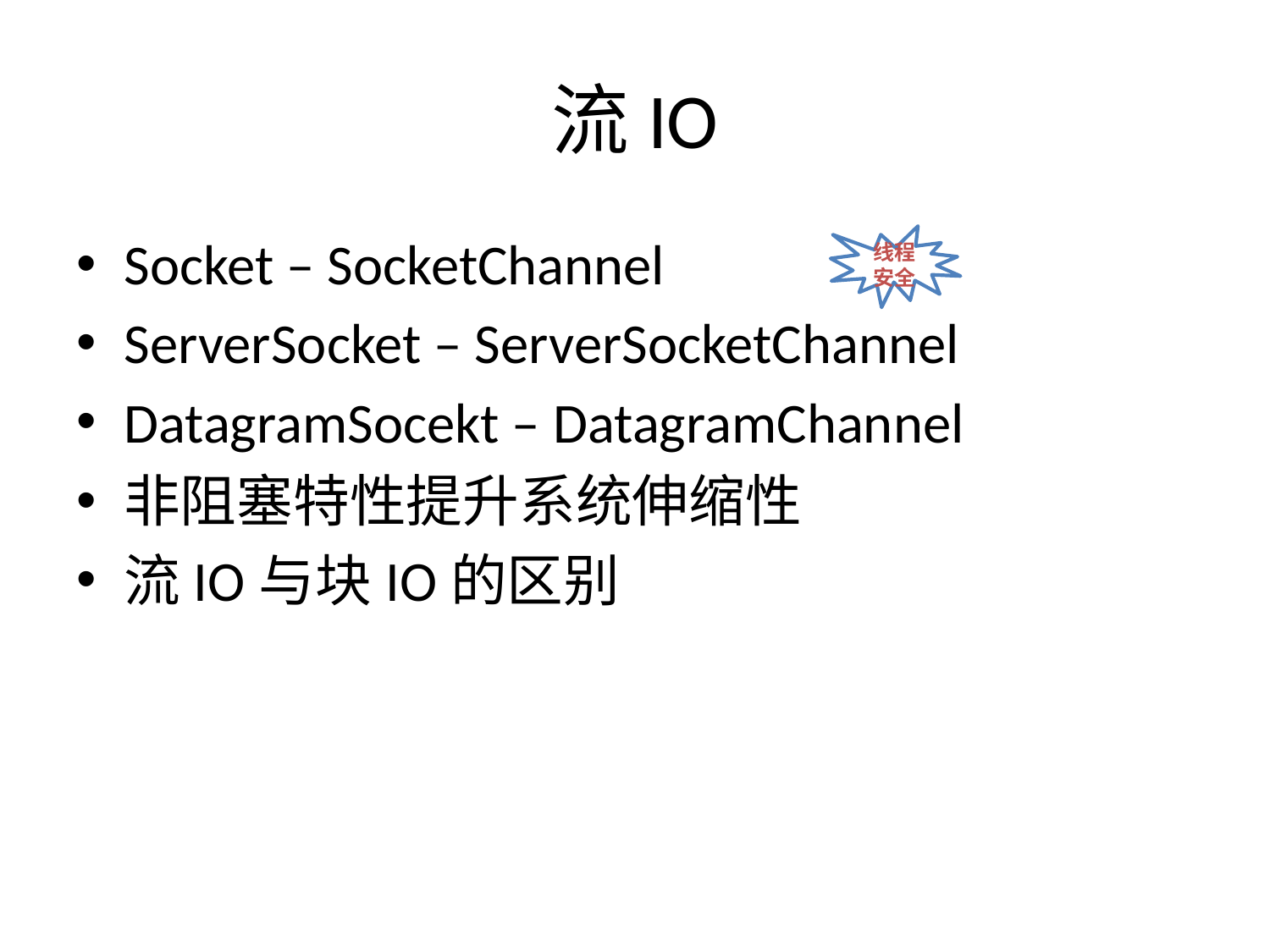

# 流IO
Socket – SocketChannel
ServerSocket – ServerSocketChannel
DatagramSocekt – DatagramChannel
非阻塞特性提升系统伸缩性
流IO与块IO的区别
线程安全